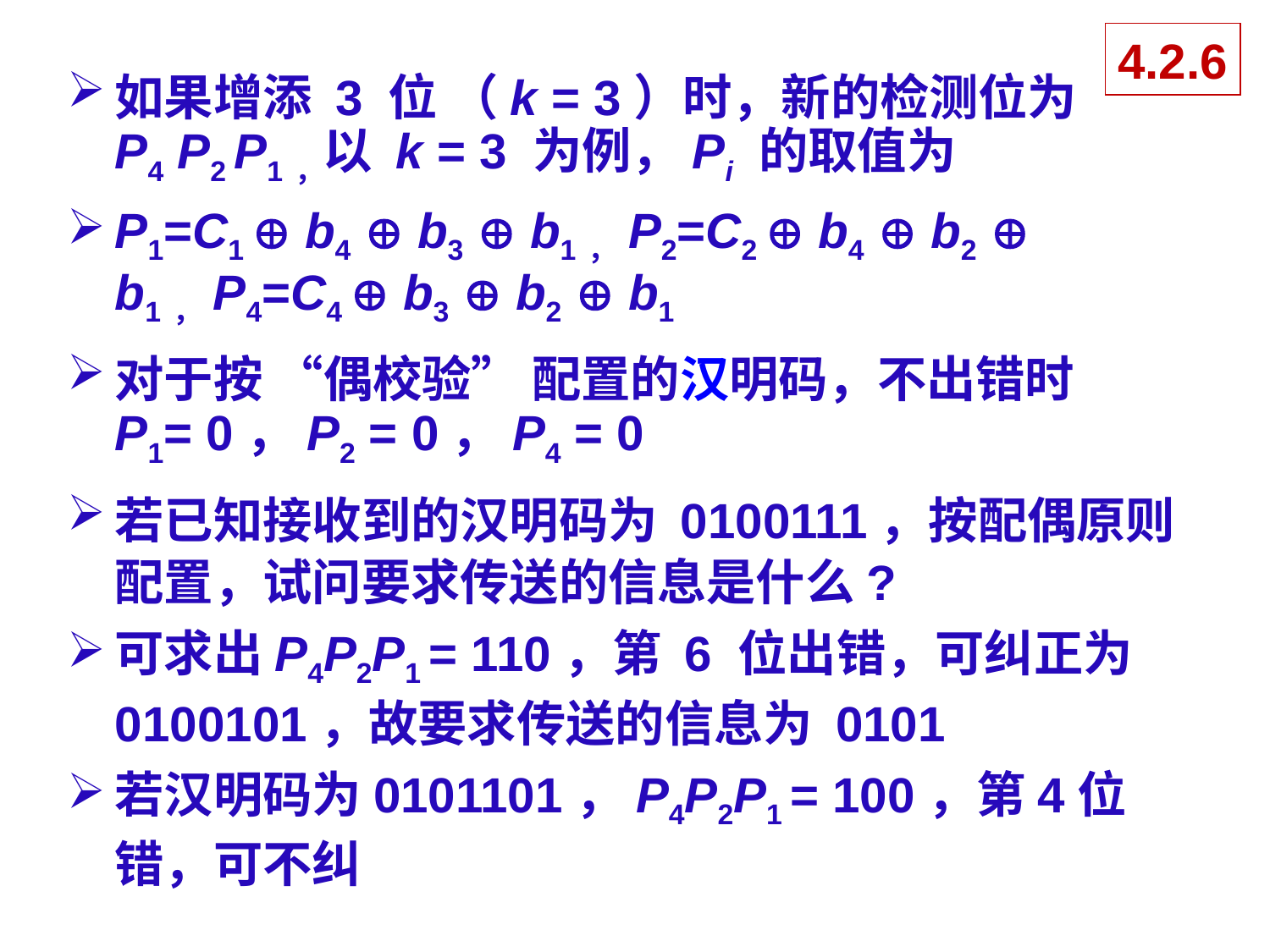

4.2.6
如果增添 3 位 （k = 3）时，新的检测位为        P4 P2 P1，以 k = 3 为例，Pi 的取值为
P1=C1 ⊕ b4 ⊕ b3 ⊕ b1，P2=C2 ⊕ b4 ⊕ b2 ⊕ b1，P4=C4 ⊕ b3 ⊕ b2 ⊕ b1
对于按 “偶校验” 配置的汉明码，不出错时   P1= 0，P2 = 0，P4 = 0
若已知接收到的汉明码为 0100111，按配偶原则配置，试问要求传送的信息是什么?
可求出P4P2P1 = 110，第 6 位出错，可纠正为 0100101，故要求传送的信息为 0101
若汉明码为0101101，P4P2P1 = 100，第4位错，可不纠